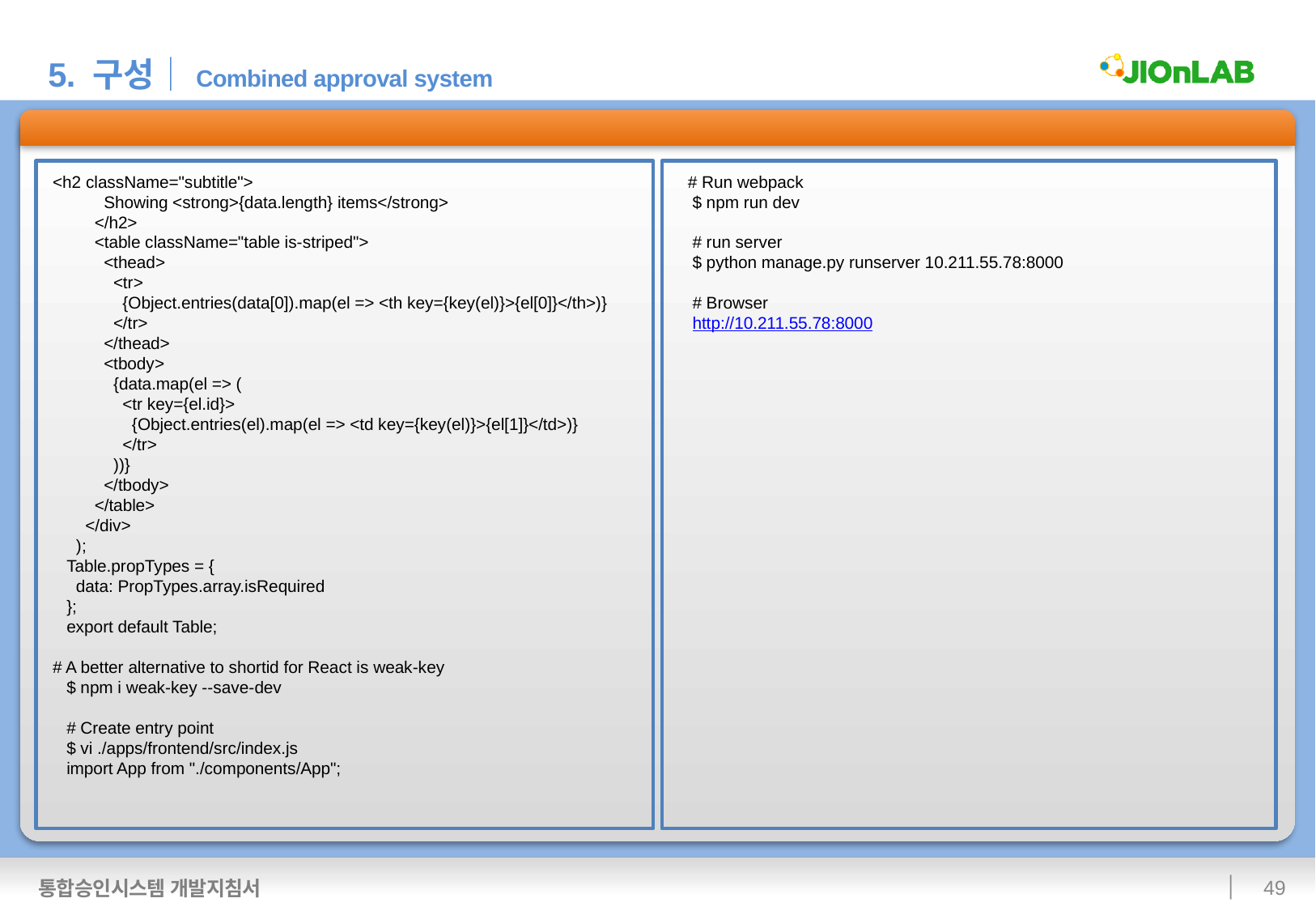

5. 구성│Combined approval system

통합승인시스템 구성

 <h2 className="subtitle">
            Showing <strong>{data.length} items</strong>
          </h2>
          <table className="table is-striped">
            <thead>
              <tr>
                {Object.entries(data[0]).map(el => <th key={key(el)}>{el[0]}</th>)}
              </tr>
            </thead>
            <tbody>
              {data.map(el => (
                <tr key={el.id}>
                  {Object.entries(el).map(el => <td key={key(el)}>{el[1]}</td>)}
                </tr>
              ))}
            </tbody>
          </table>
        </div>
      );
    Table.propTypes = {
      data: PropTypes.array.isRequired
    };
    export default Table;

 # A better alternative to shortid for React is weak-key
    $ npm i weak-key --save-dev

    # Create entry point
    $ vi ./apps/frontend/src/index.js
    import App from "./components/App";

   # Run webpack
    $ npm run dev

    # run server
    $ python manage.py runserver 10.211.55.78:8000

    # Browser
    http://10.211.55.78:8000

 49